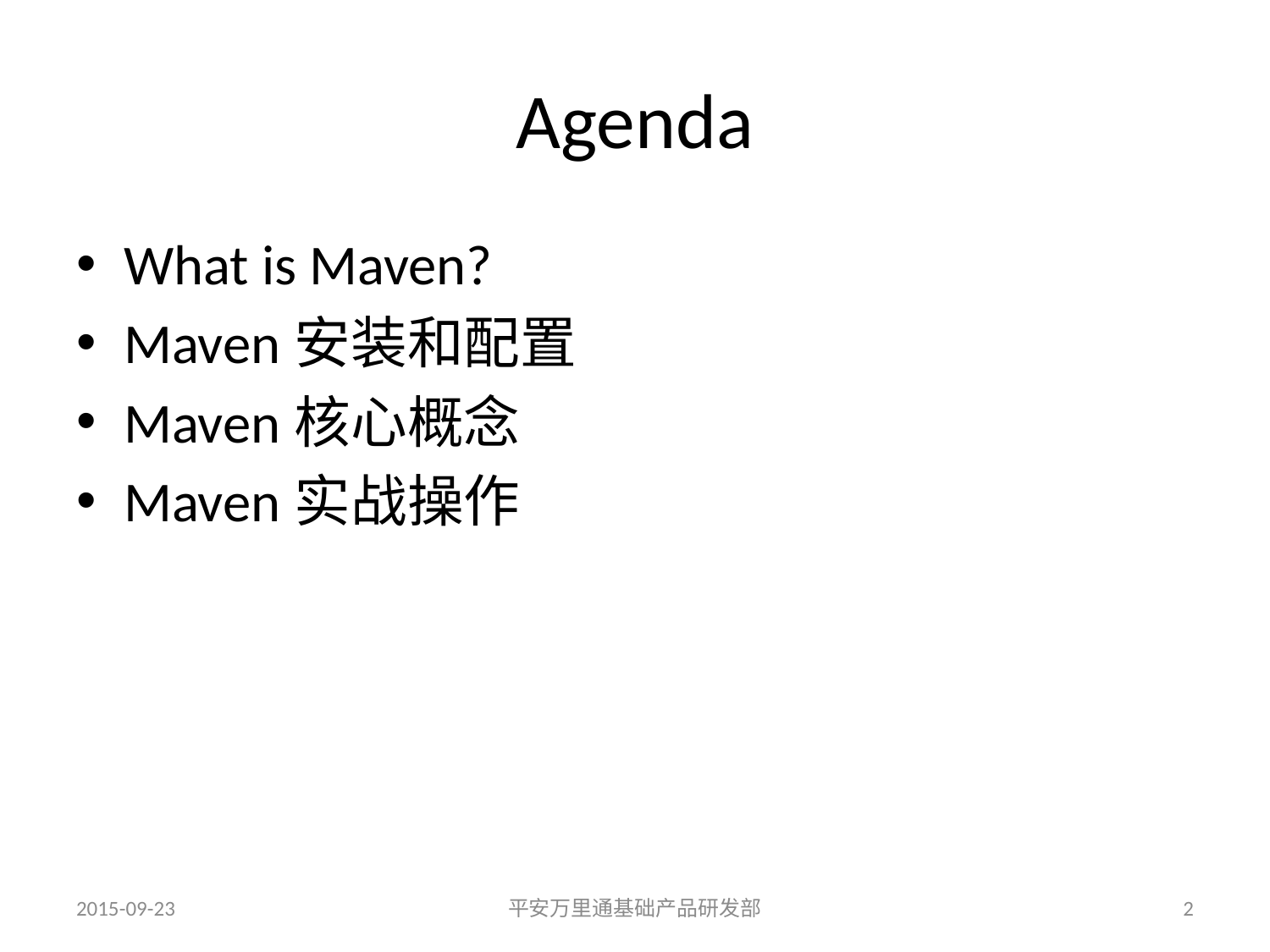

# Agenda
What is Maven?
Maven安装和配置
Maven核心概念
Maven实战操作
2015-09-23
平安万里通基础产品研发部
2